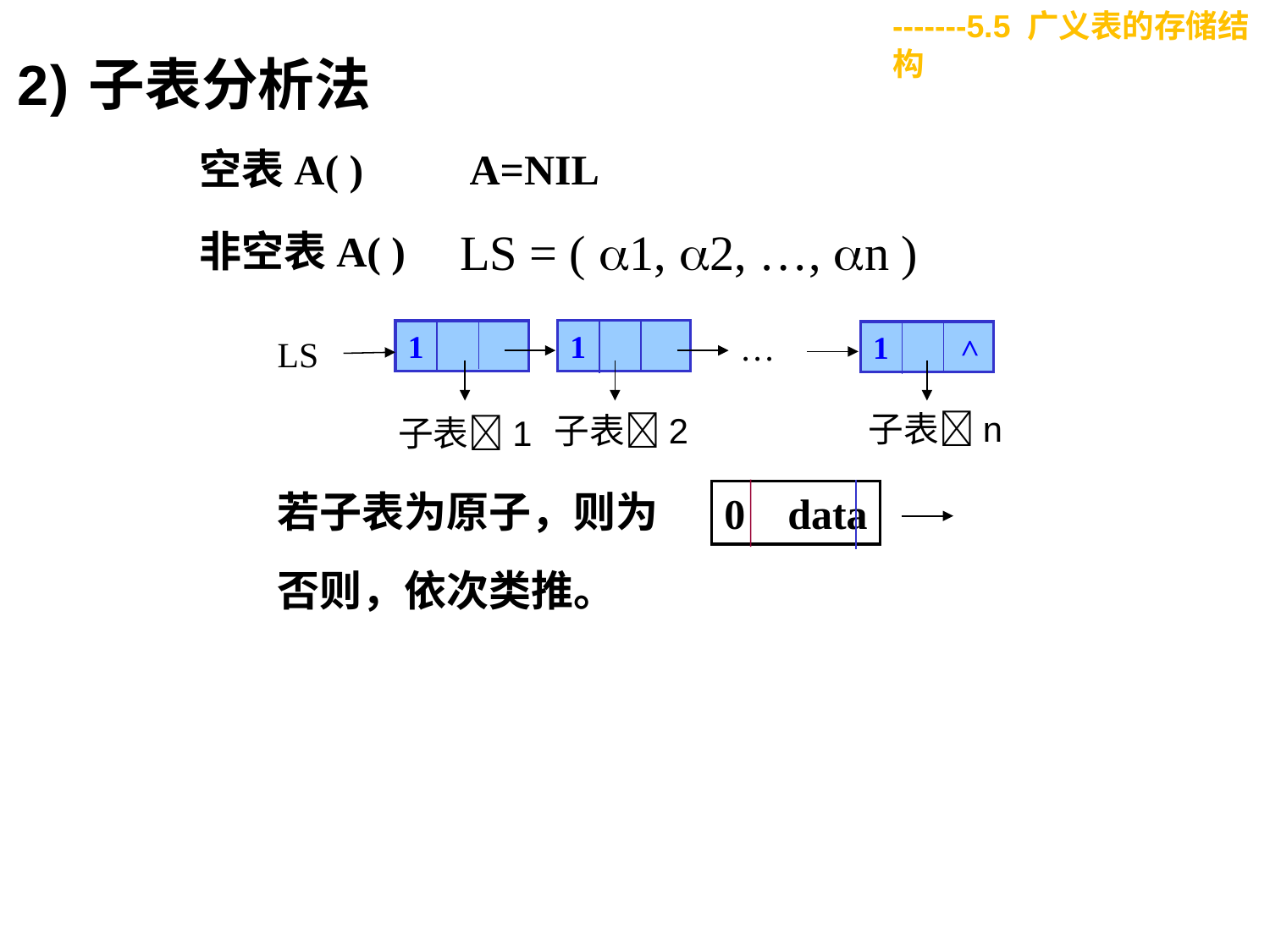

-------5.5 广义表的存储结构
子表分析法
空表A( )          A=NIL
LS = ( α1, α2, …, αn )
非空表A( )
…
1

1

1         ˄

LS
子表αn
子表α2
子表α1

0    data

若子表为原子，则为
否则，依次类推。